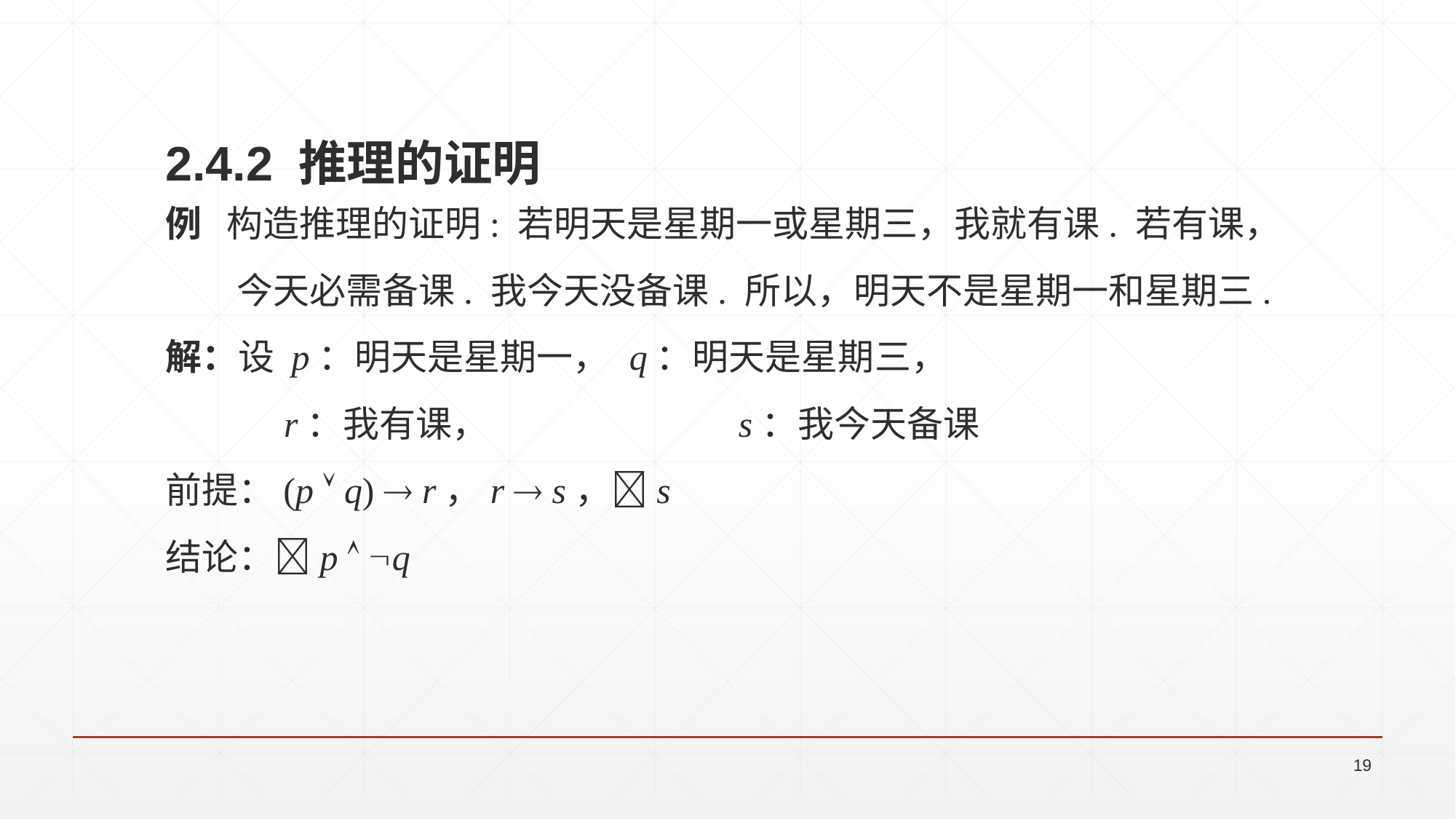

2.4.2 推理的证明
例   构造推理的证明: 若明天是星期一或星期三，我就有课. 若有课，
	     今天必需备课. 我今天没备课. 所以，明天不是星期一和星期三.
解：设 p：明天是星期一， 	q：明天是星期三，
             r：我有课，            		s：我今天备课
前提：(p ∨ q) → r，r → s，¬s
结论：¬p ∧ ¬q
19